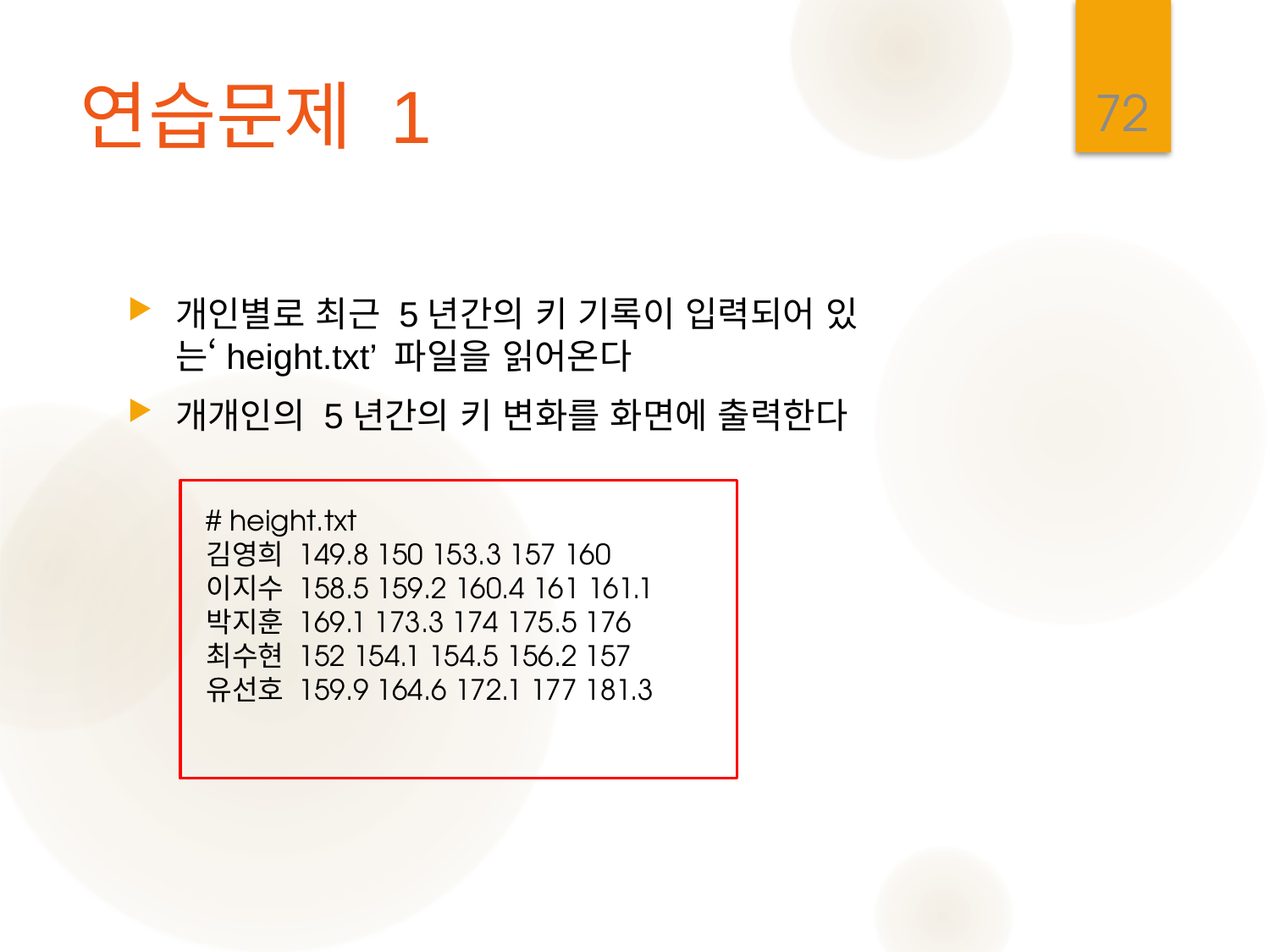

72
# 연습문제 1
개인별로 최근 5년간의 키 기록이 입력되어 있는‘height.txt’ 파일을 읽어온다
개개인의 5년간의 키 변화를 화면에 출력한다

# height.txt
김영희 149.8 150 153.3 157 160
이지수 158.5 159.2 160.4 161 161.1
박지훈 169.1 173.3 174 175.5 176
최수현 152 154.1 154.5 156.2 157
유선호 159.9 164.6 172.1 177 181.3